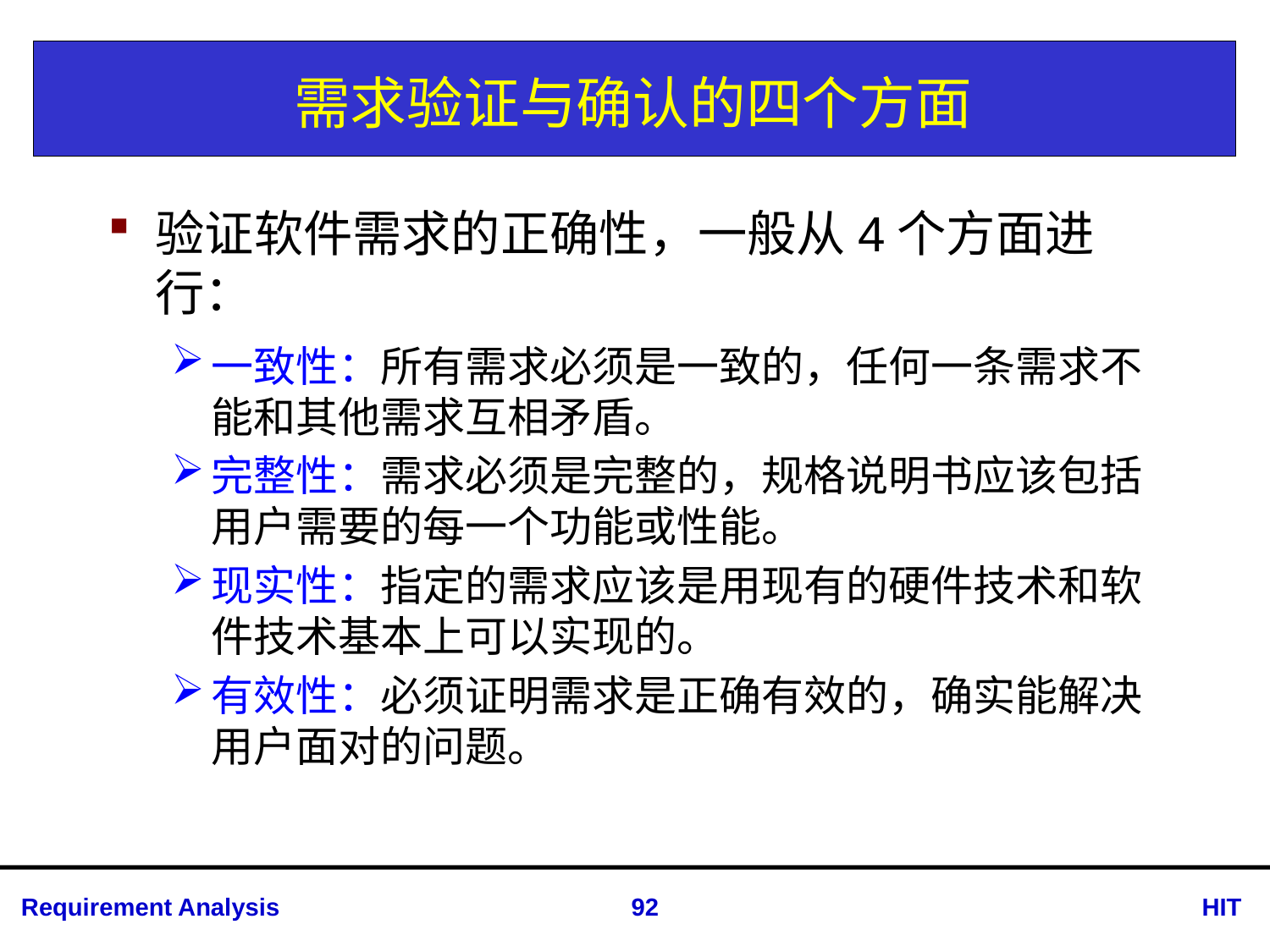

# 需求验证与确认的四个方面
验证软件需求的正确性，一般从4个方面进行：
一致性：所有需求必须是一致的，任何一条需求不能和其他需求互相矛盾。
完整性：需求必须是完整的，规格说明书应该包括用户需要的每一个功能或性能。
现实性：指定的需求应该是用现有的硬件技术和软件技术基本上可以实现的。
有效性：必须证明需求是正确有效的，确实能解决用户面对的问题。